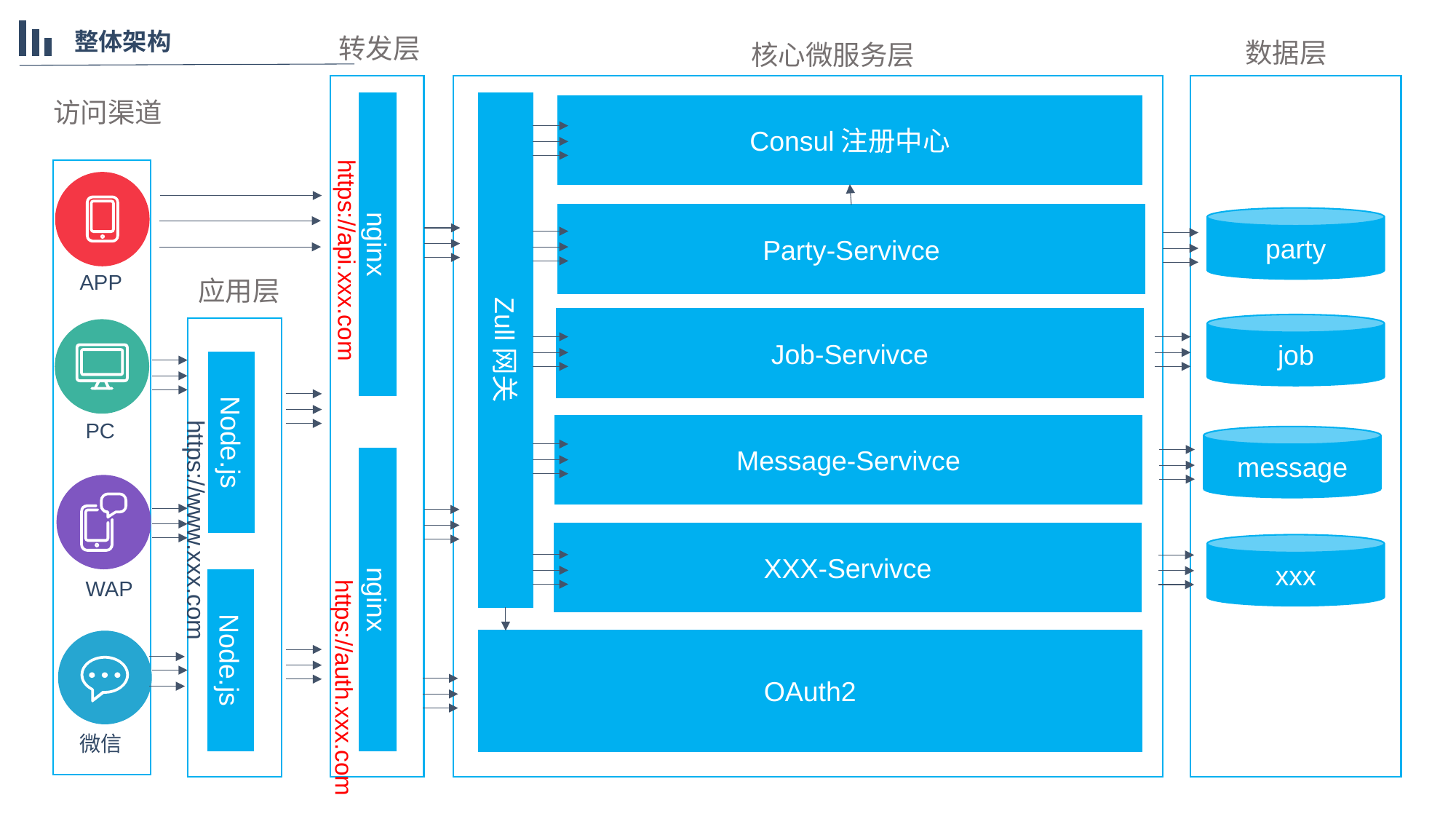

整体架构

转发层
数据层
核心微服务层

访问渠道
nginx
Zull网关
Consul注册中心

Party-Servivce
party
https://api.xxx.com
APP
应用层
Job-Servivce
job

Node.js
PC
Message-Servivce
message
nginx

https://www.xxx.com
XXX-Servivce
xxx
WAP
Node.js

OAuth2
https://auth.xxx.com
微信